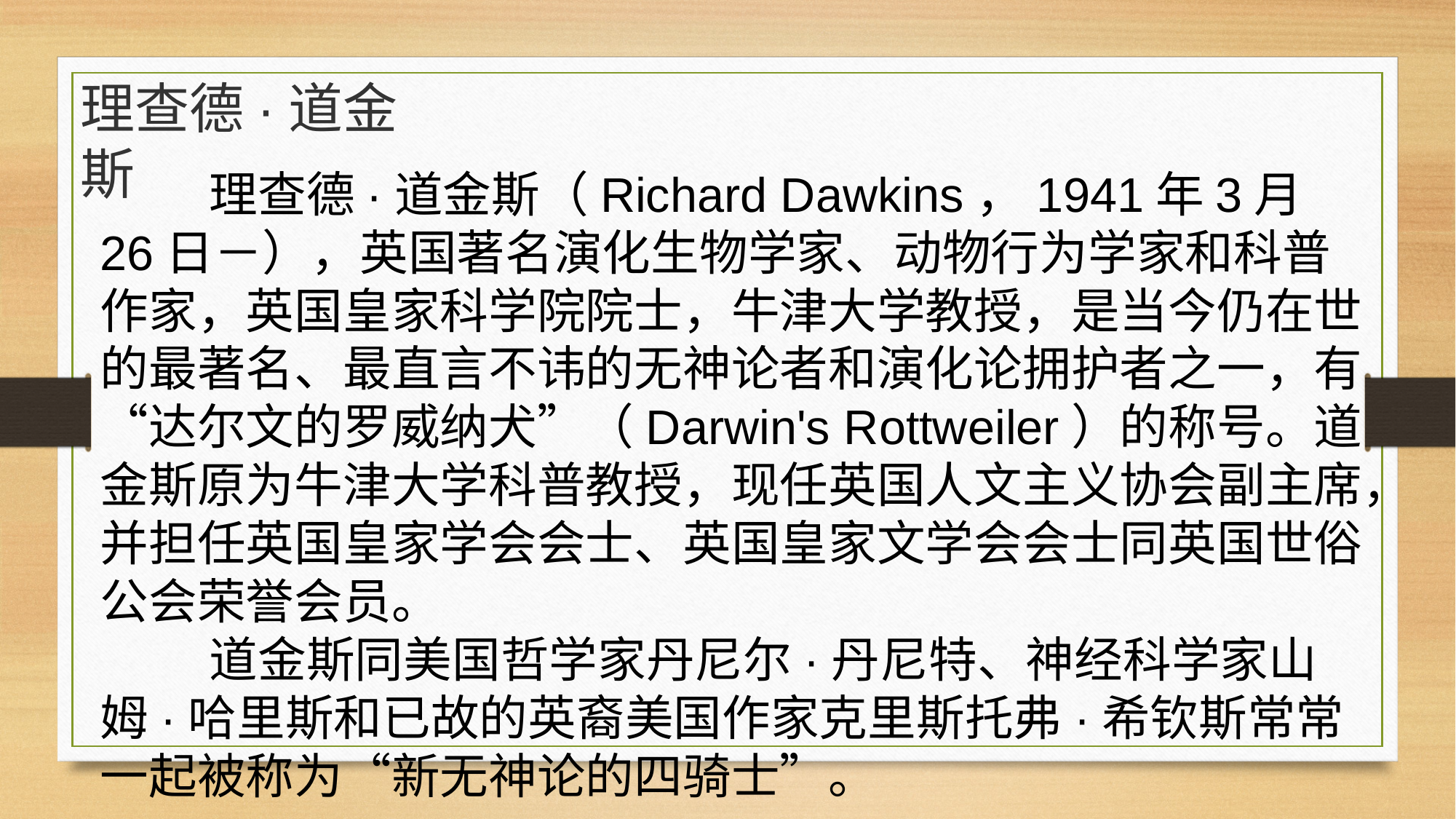

理查德·道金斯
	理查德·道金斯（Richard Dawkins，1941年3月26日－），英国著名演化生物学家、动物行为学家和科普作家，英国皇家科学院院士，牛津大学教授，是当今仍在世的最著名、最直言不讳的无神论者和演化论拥护者之一，有“达尔文的罗威纳犬”（Darwin's Rottweiler）的称号。道金斯原为牛津大学科普教授，现任英国人文主义协会副主席，并担任英国皇家学会会士、英国皇家文学会会士同英国世俗公会荣誉会员。
	道金斯同美国哲学家丹尼尔·丹尼特、神经科学家山姆·哈里斯和已故的英裔美国作家克里斯托弗·希钦斯常常一起被称为“新无神论的四骑士”。